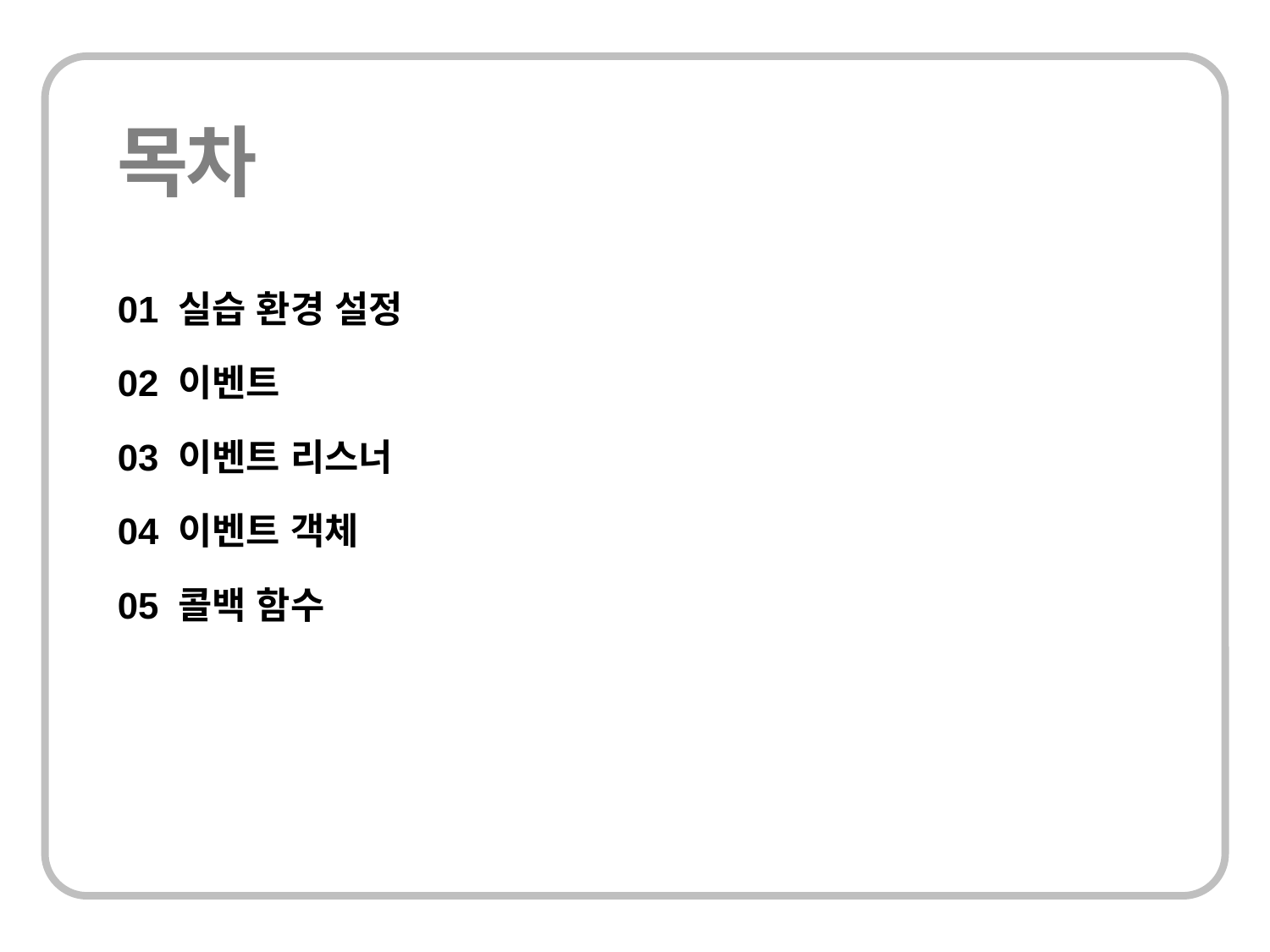

01 실습 환경 설정
02 이벤트
03 이벤트 리스너
04 이벤트 객체
05 콜백 함수